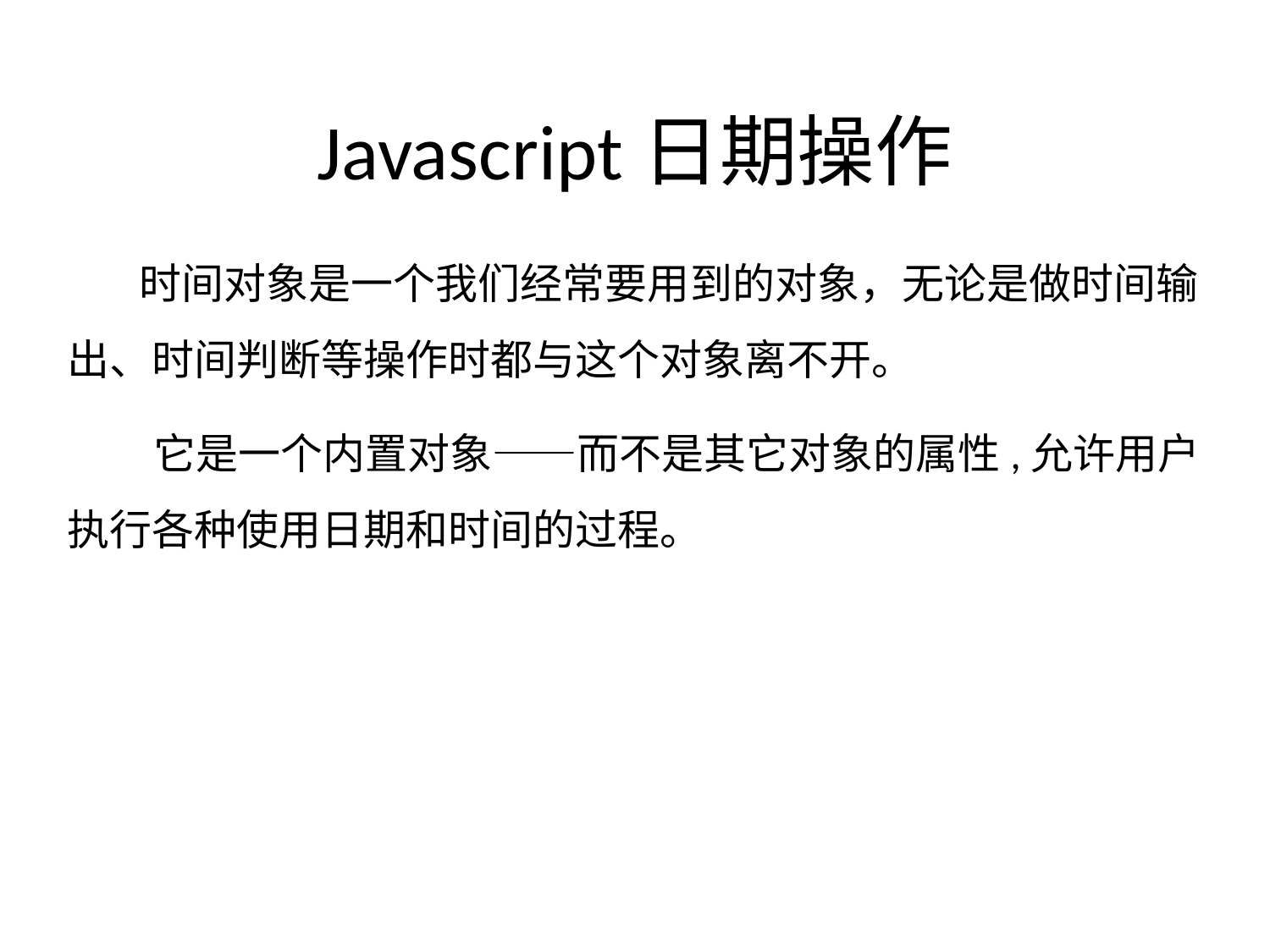

# Javascript日期操作
         时间对象是一个我们经常要用到的对象，无论是做时间输出、时间判断等操作时都与这个对象离不开。
        它是一个内置对象——而不是其它对象的属性,允许用户执行各种使用日期和时间的过程。